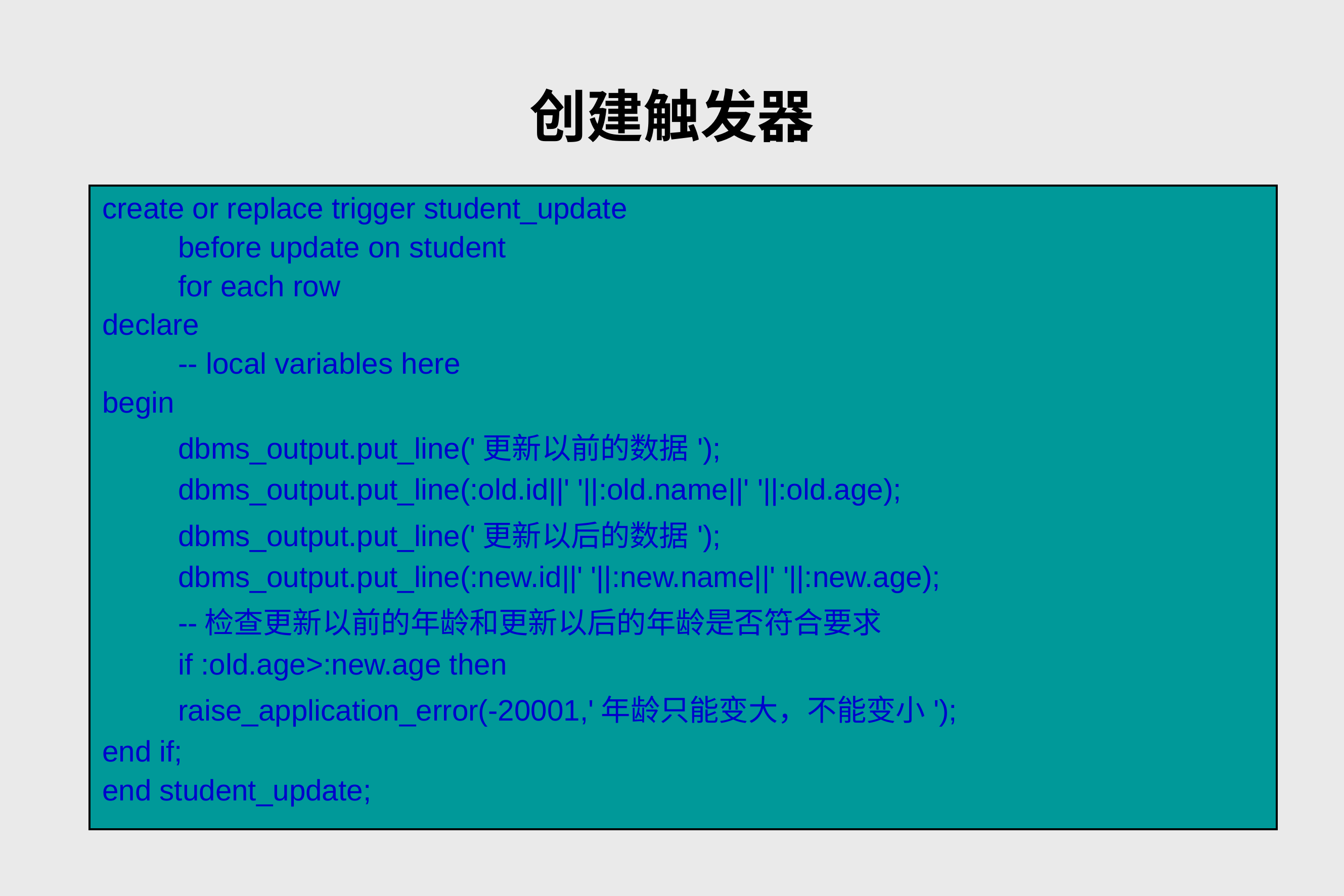

# 创建触发器
| create or replace trigger student\_update before update on student for each row declare -- local variables here begin dbms\_output.put\_line('更新以前的数据'); dbms\_output.put\_line(:old.id||' '||:old.name||' '||:old.age); dbms\_output.put\_line('更新以后的数据'); dbms\_output.put\_line(:new.id||' '||:new.name||' '||:new.age); --检查更新以前的年龄和更新以后的年龄是否符合要求 if :old.age>:new.age then raise\_application\_error(-20001,'年龄只能变大，不能变小'); end if; end student\_update; |
| --- |